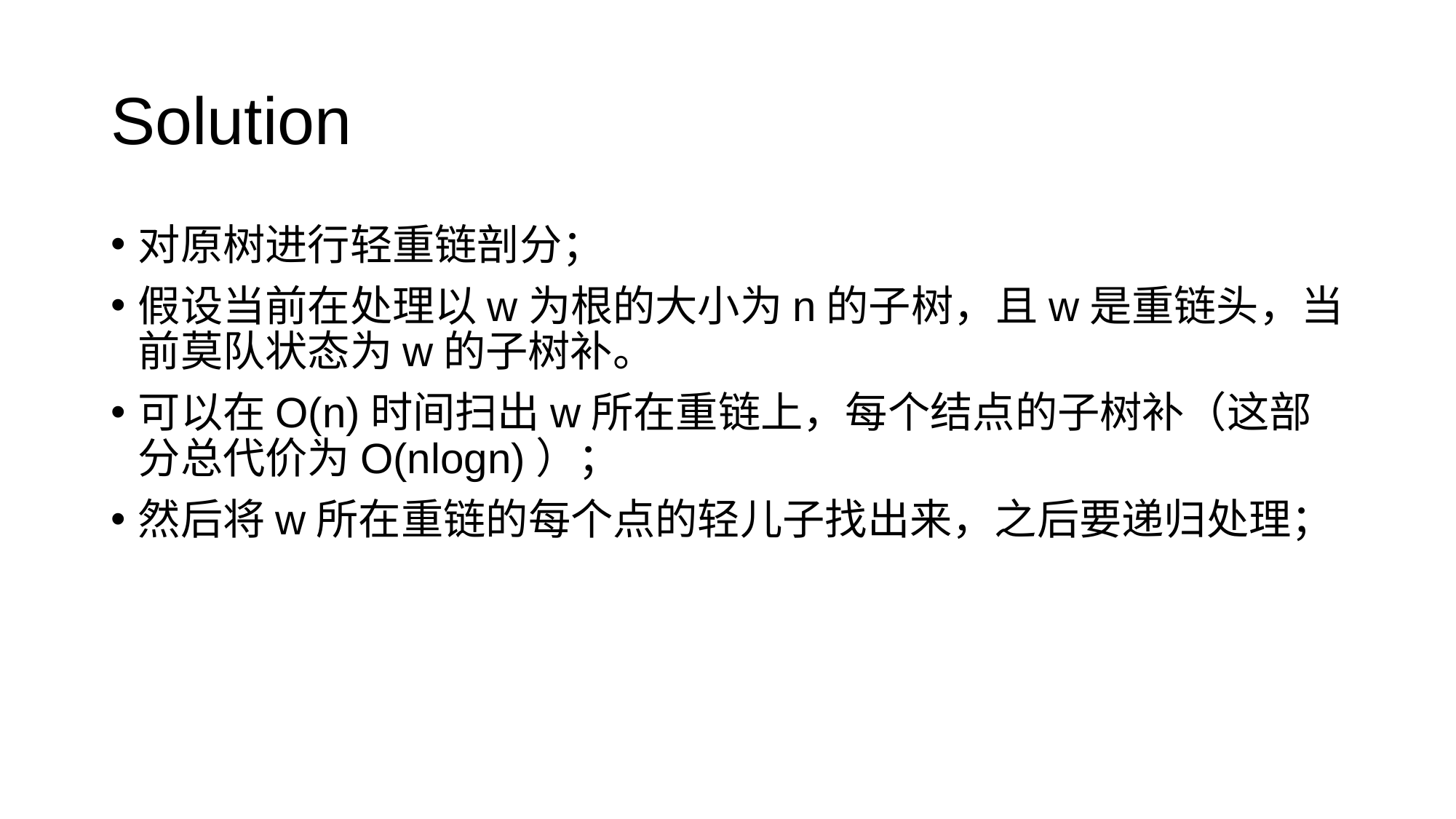

# Solution
对原树进行轻重链剖分；
假设当前在处理以w为根的大小为n的子树，且w是重链头，当前莫队状态为w的子树补。
可以在O(n)时间扫出w所在重链上，每个结点的子树补（这部分总代价为O(nlogn)）；
然后将w所在重链的每个点的轻儿子找出来，之后要递归处理；